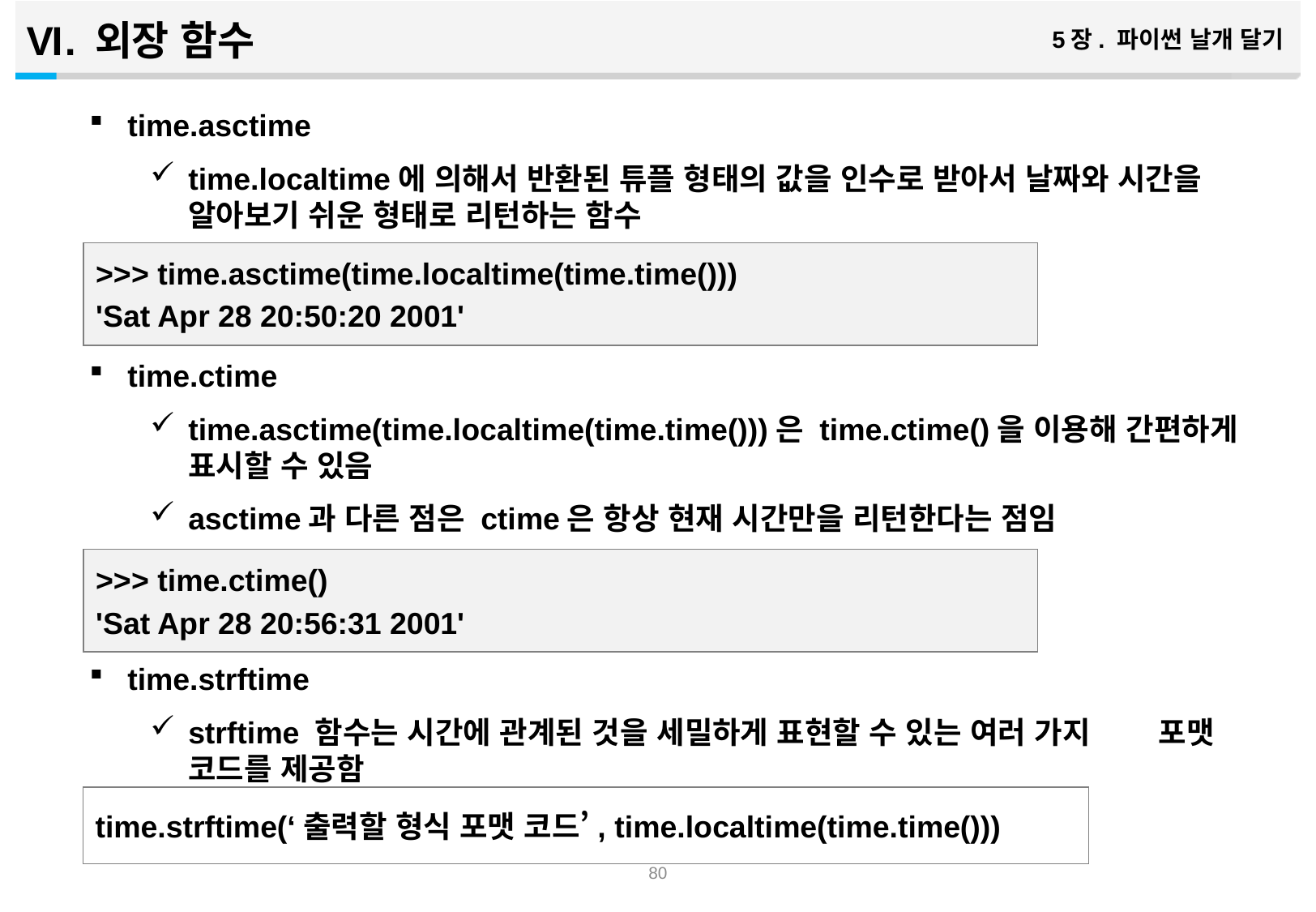

외장 함수
5장. 파이썬 날개 달기
time.asctime
time.localtime에 의해서 반환된 튜플 형태의 값을 인수로 받아서 날짜와 시간을 알아보기 쉬운 형태로 리턴하는 함수

time.ctime
time.asctime(time.localtime(time.time()))은 time.ctime()을 이용해 간편하게 표시할 수 있음
asctime과 다른 점은 ctime은 항상 현재 시간만을 리턴한다는 점임

time.strftime
strftime 함수는 시간에 관계된 것을 세밀하게 표현할 수 있는 여러 가지        포맷 코드를 제공함

>>> time.asctime(time.localtime(time.time()))
'Sat Apr 28 20:50:20 2001'
>>> time.ctime()
'Sat Apr 28 20:56:31 2001'
time.strftime(‘출력할 형식 포맷 코드’, time.localtime(time.time()))
80